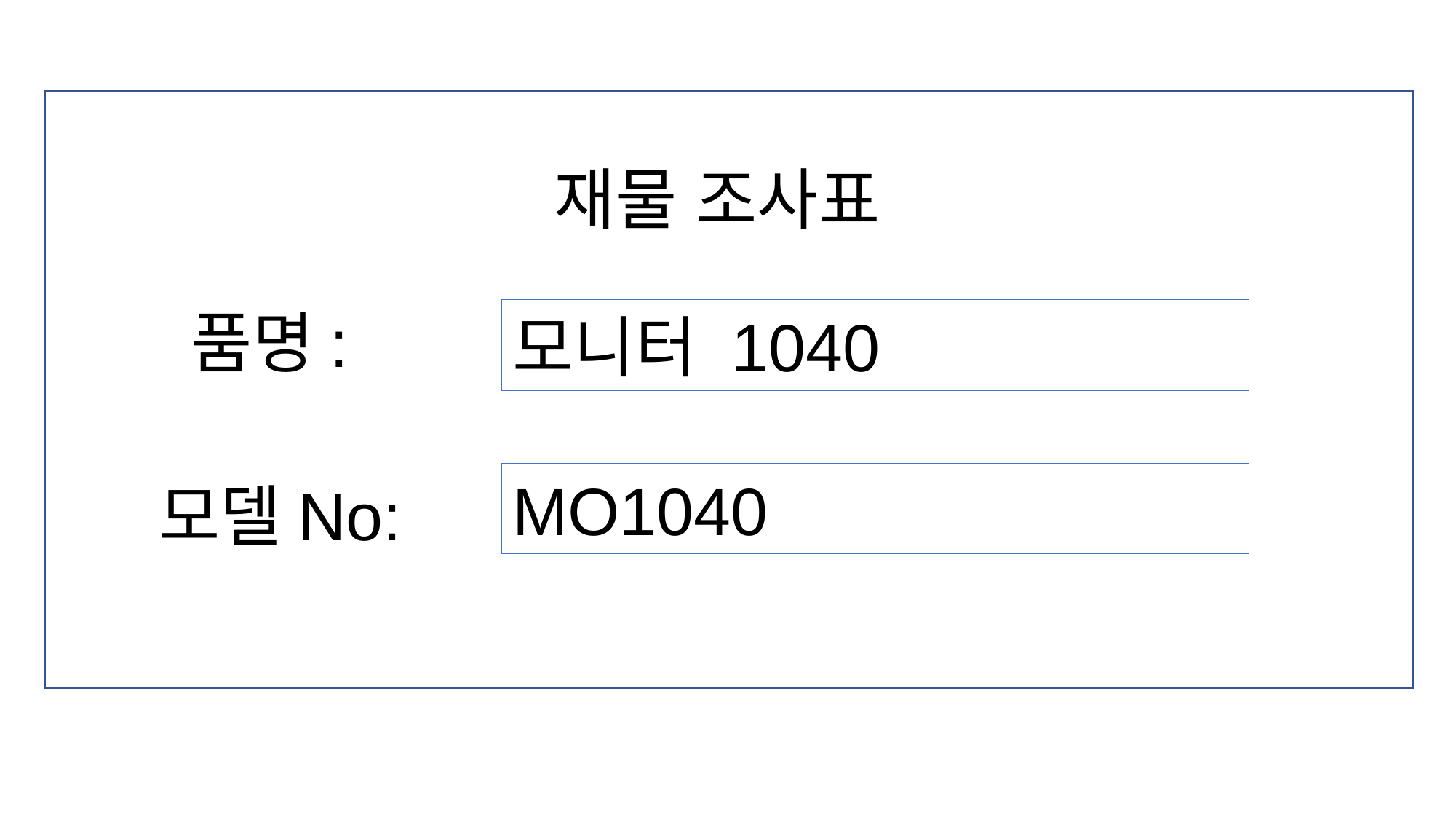

재물 조사표
품명:
모니터 1040
MO1040
모델No: